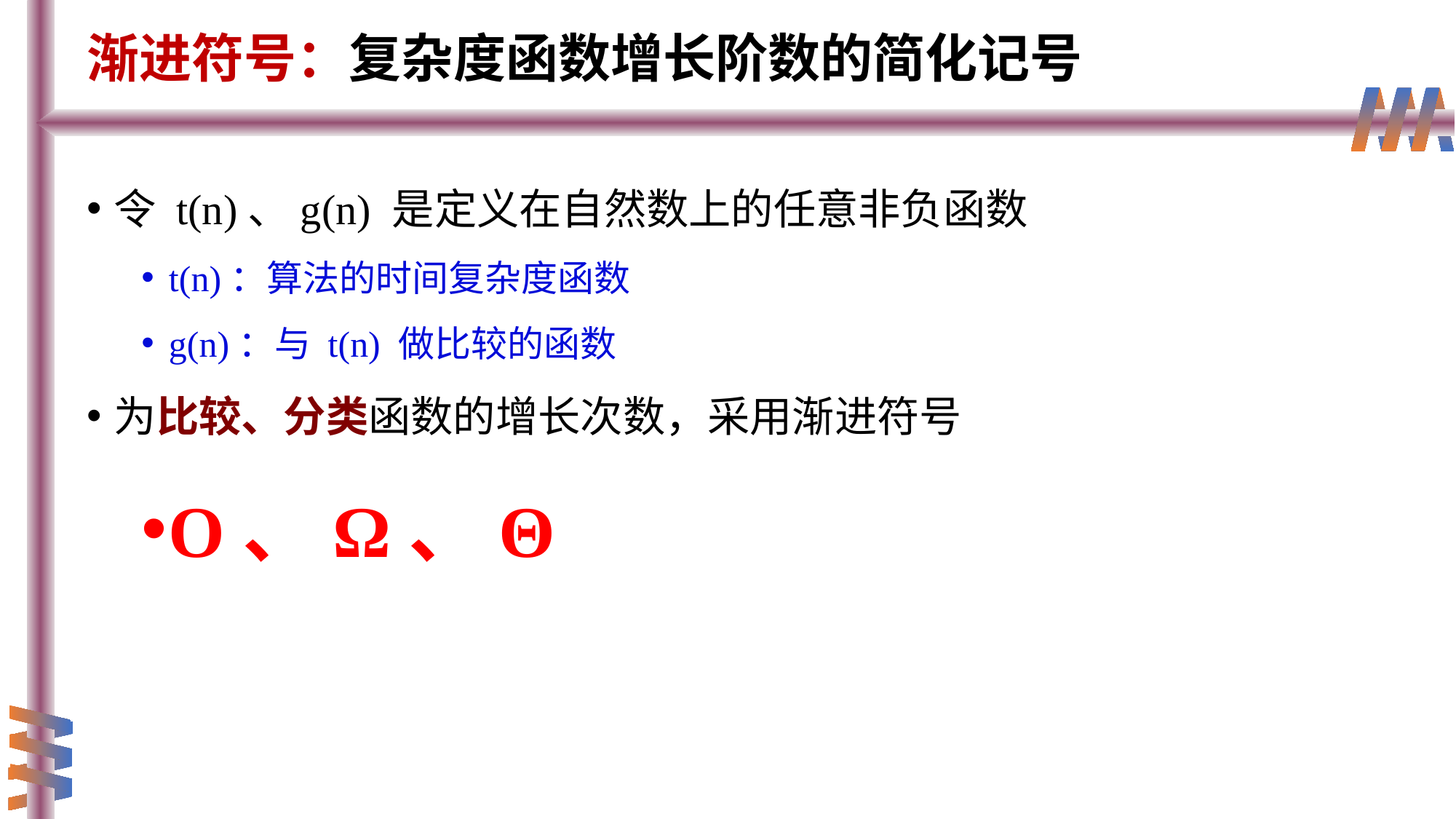

# 渐进符号：复杂度函数增长阶数的简化记号
令 t(n)、g(n) 是定义在自然数上的任意非负函数
t(n)：算法的时间复杂度函数
g(n)：与 t(n) 做比较的函数
为比较、分类函数的增长次数，采用渐进符号
O、Ω、Θ